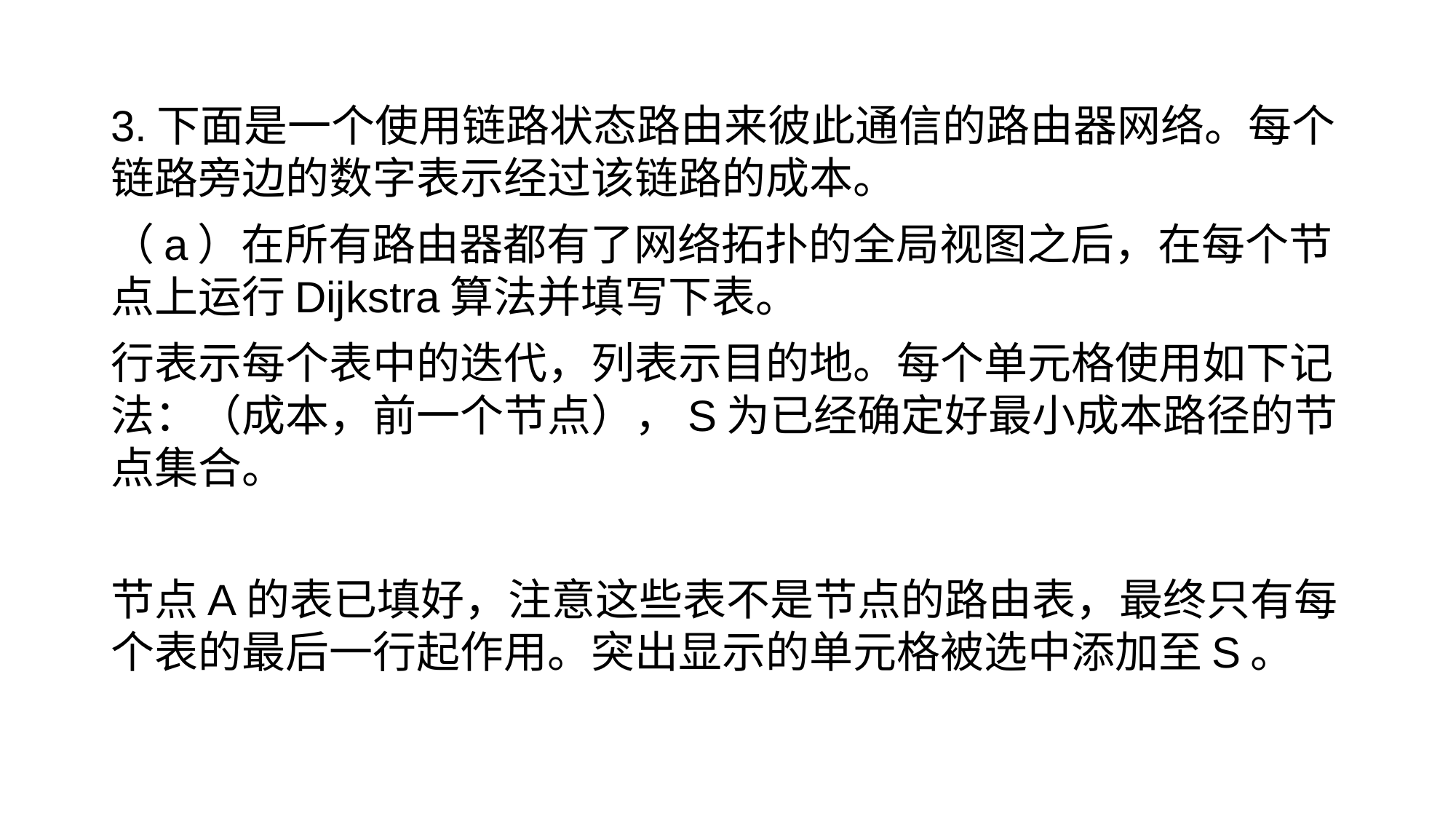

3.下面是一个使用链路状态路由来彼此通信的路由器网络。每个链路旁边的数字表示经过该链路的成本。
（a）在所有路由器都有了网络拓扑的全局视图之后，在每个节点上运行Dijkstra算法并填写下表。
行表示每个表中的迭代，列表示目的地。每个单元格使用如下记法：（成本，前一个节点），S为已经确定好最小成本路径的节点集合。

节点A的表已填好，注意这些表不是节点的路由表，最终只有每个表的最后一行起作用。突出显示的单元格被选中添加至S。